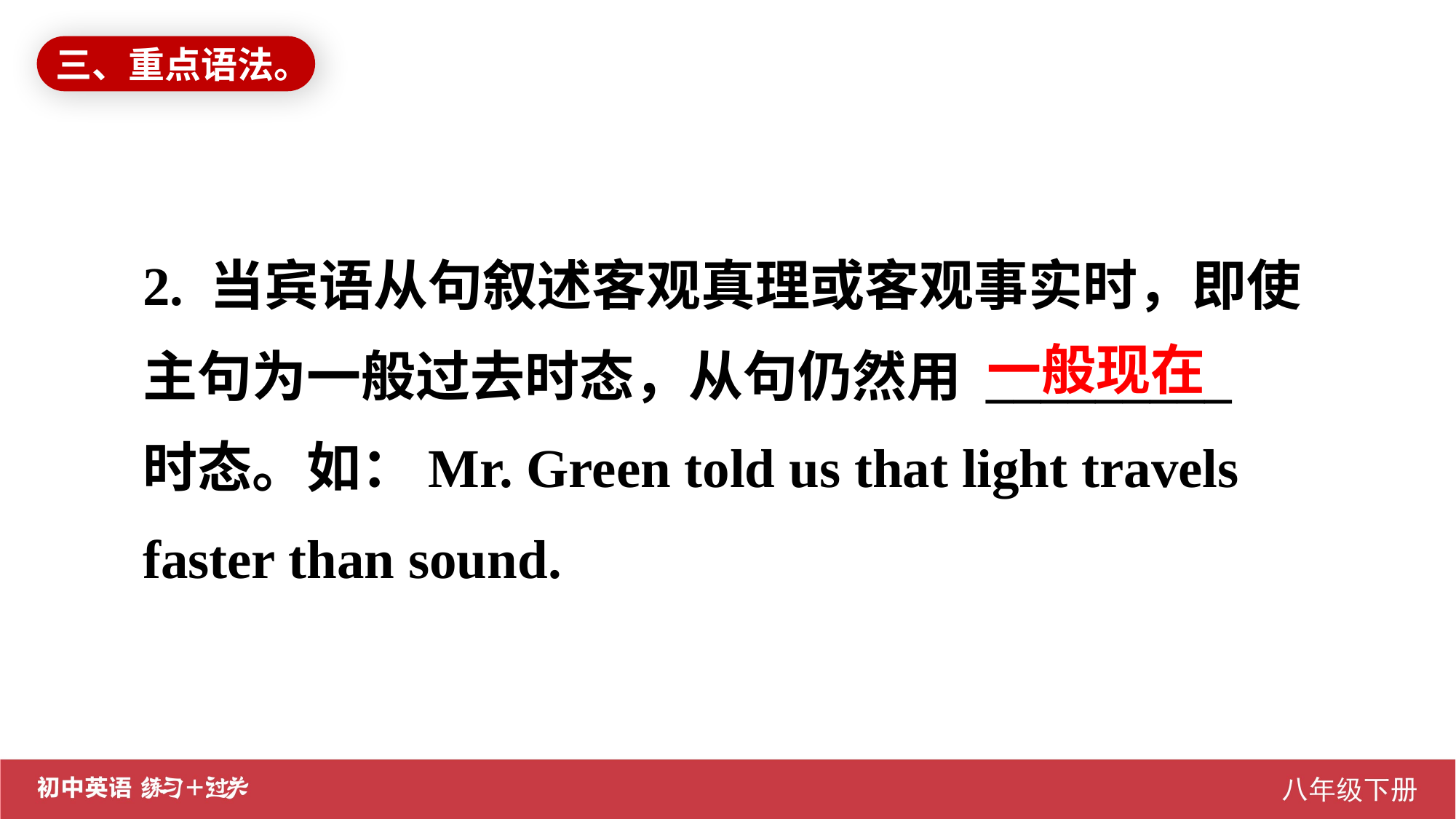

三、重点语法。
2. 当宾语从句叙述客观真理或客观事实时，即使主句为一般过去时态，从句仍然用 _________ 时态。如：Mr. Green told us that light travels faster than sound.
一般现在